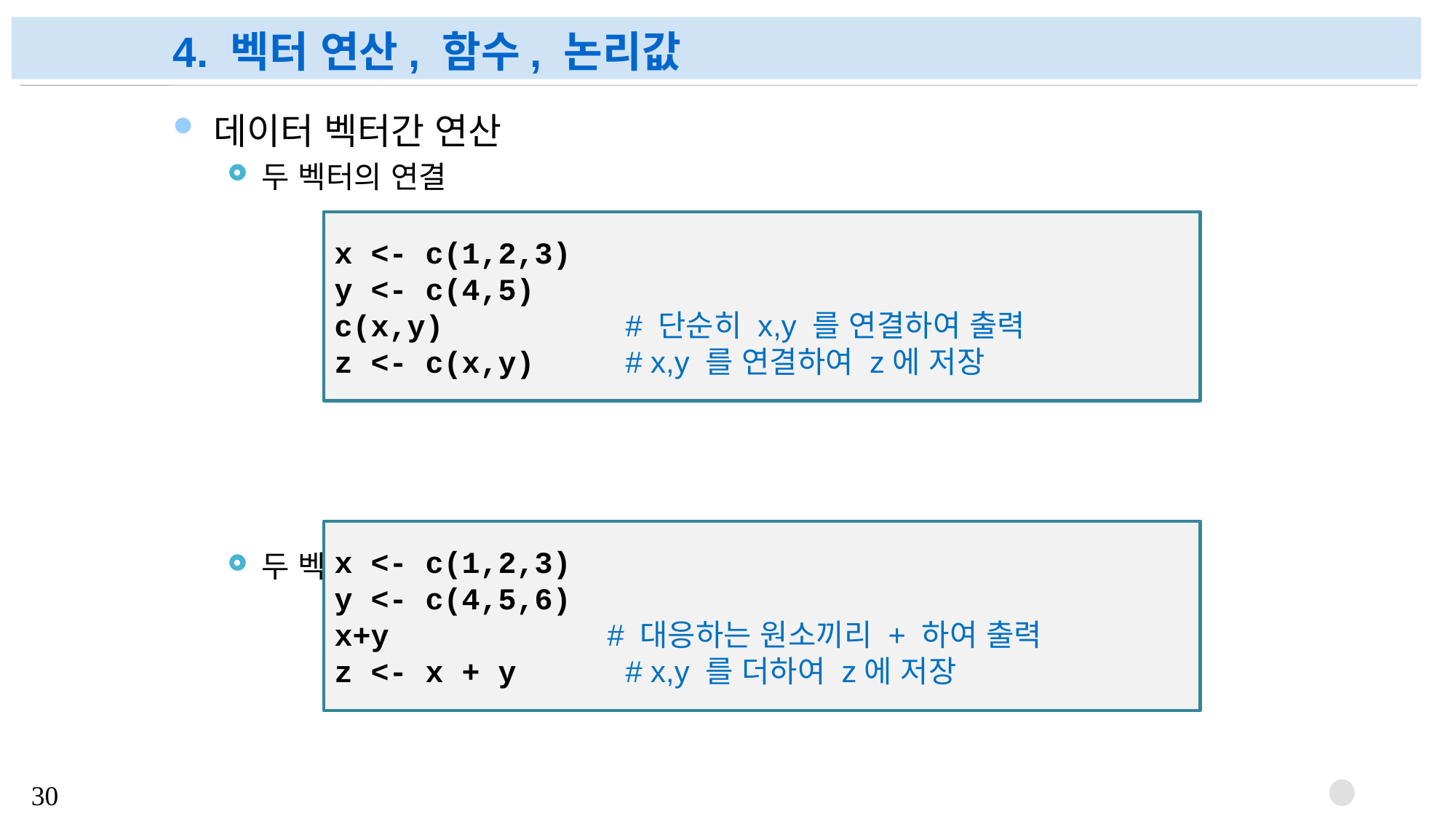

# 4. 벡터 연산, 함수, 논리값
데이터 벡터간 연산
두 벡터의 연결

두 벡터의 합 (두 벡터의 길이가 같아야 됨. 다르면?)

  (사칙연산 모두 적용가능)
x <- c(1,2,3)
y <- c(4,5)
c(x,y)          # 단순히 x,y 를 연결하여 출력
z <- c(x,y)     # x,y 를 연결하여 z에 저장
x <- c(1,2,3)
y <- c(4,5,6)
x+y            # 대응하는 원소끼리 + 하여 출력
z <- x + y      # x,y 를 더하여 z에 저장